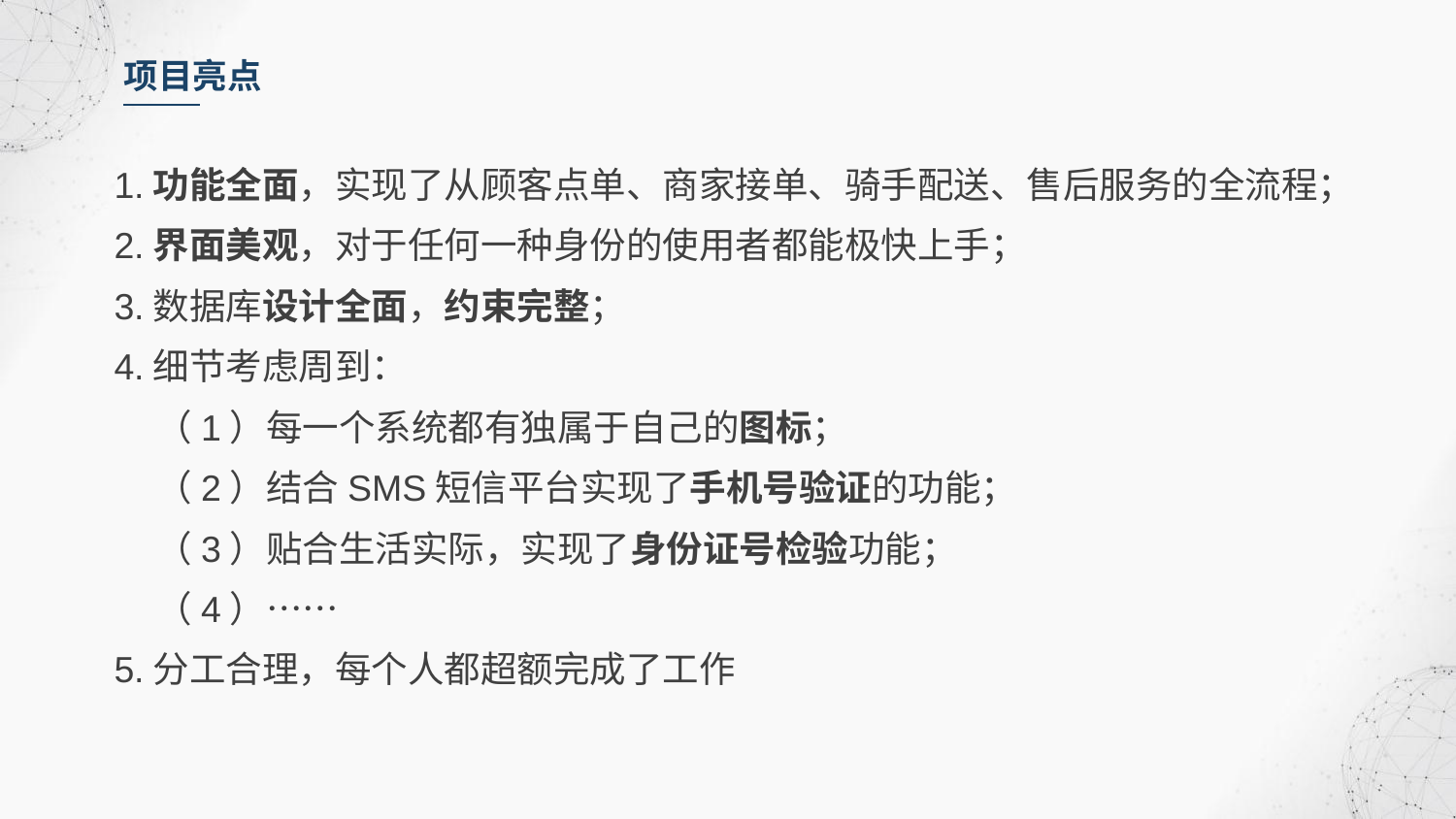

项目亮点
1.功能全面，实现了从顾客点单、商家接单、骑手配送、售后服务的全流程；

2.界面美观，对于任何一种身份的使用者都能极快上手；

3.数据库设计全面，约束完整；

4.细节考虑周到：

    （1）每一个系统都有独属于自己的图标；

    （2）结合SMS短信平台实现了手机号验证的功能；

    （3）贴合生活实际，实现了身份证号检验功能；

    （4）……

5.分工合理，每个人都超额完成了工作